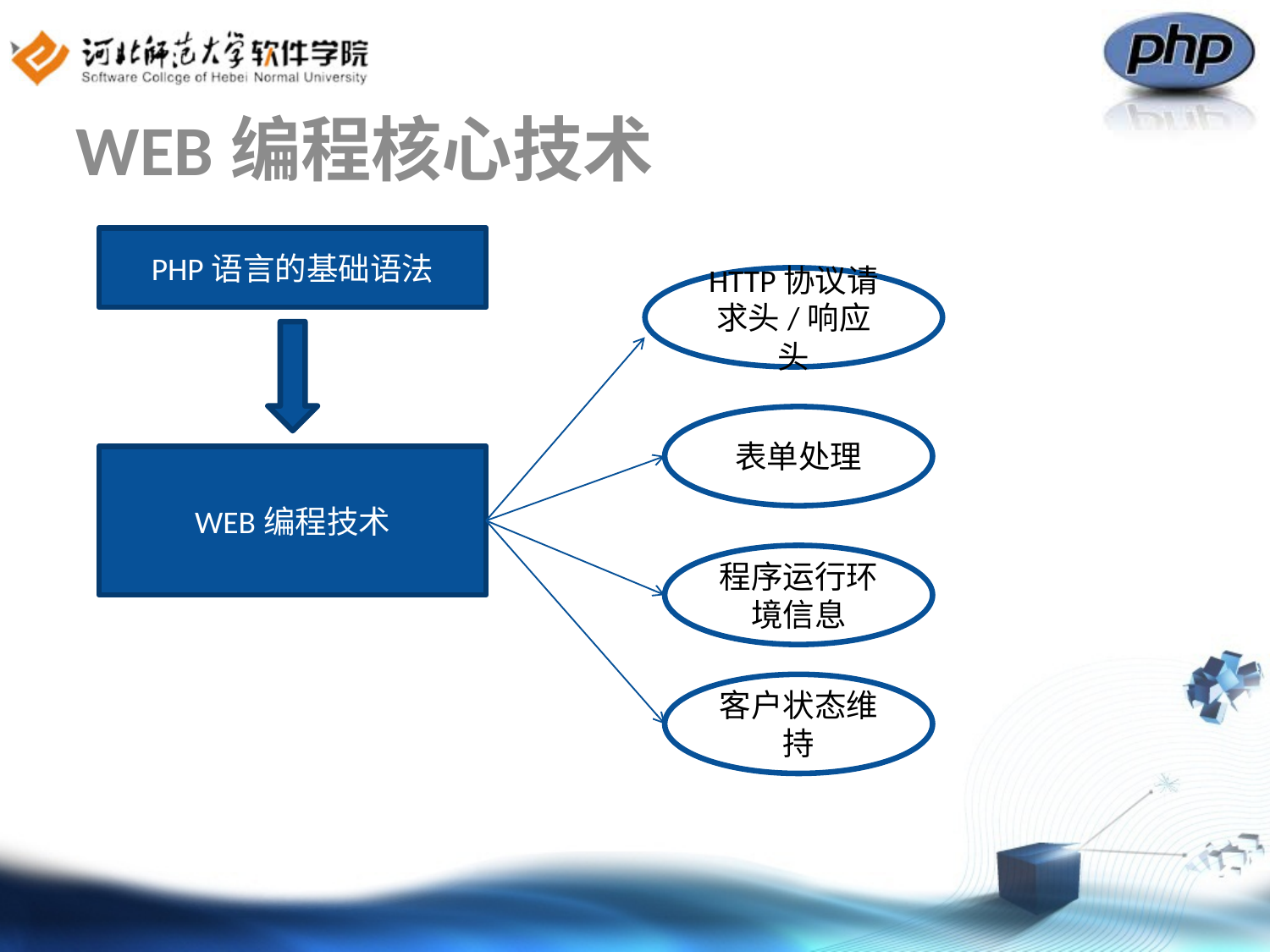

# WEB编程核心技术
PHP语言的基础语法
HTTP协议请求头/响应头

表单处理
WEB编程技术
程序运行环境信息
客户状态维持